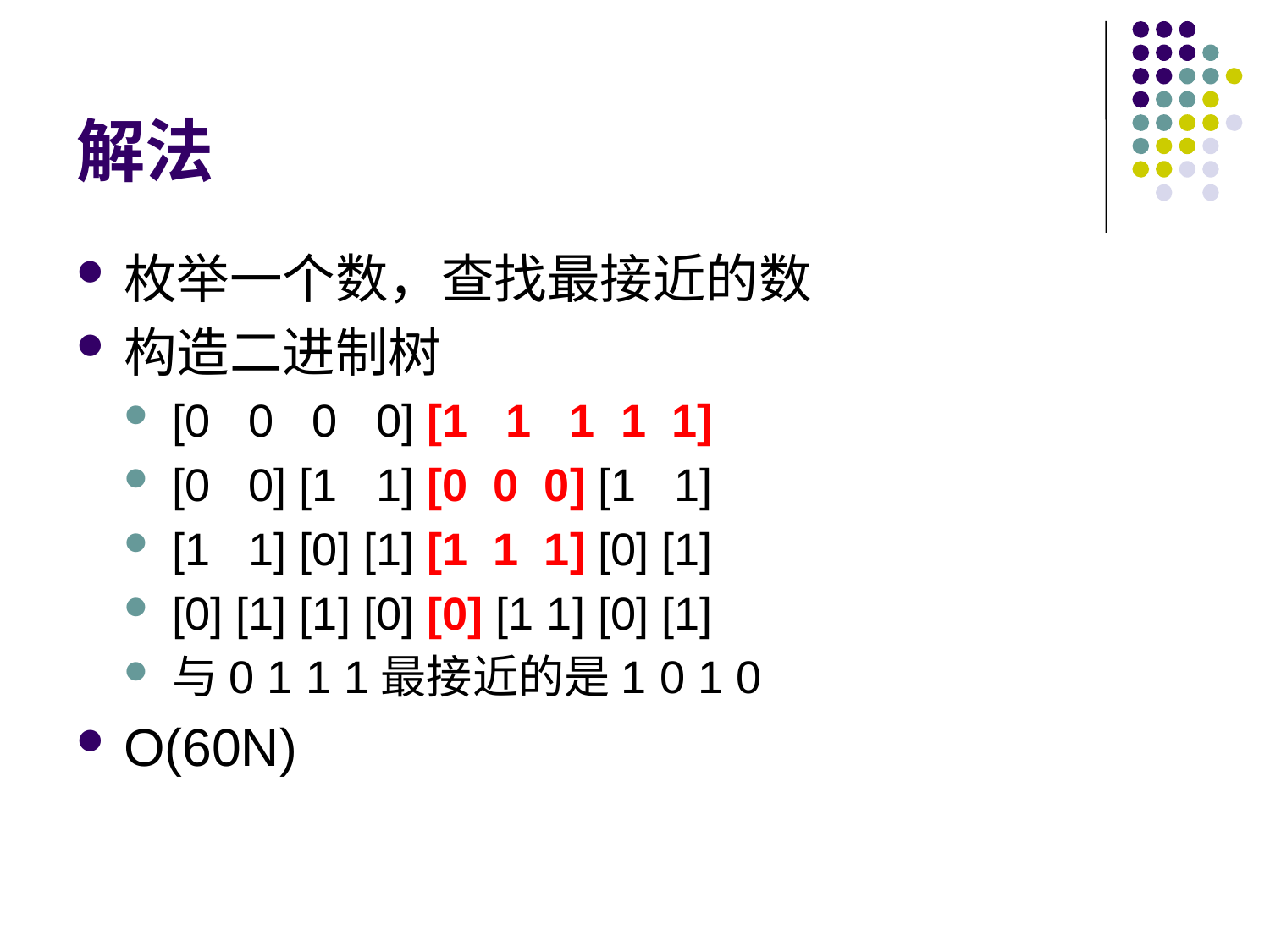

# 解法
枚举一个数，查找最接近的数
构造二进制树
[0   0   0   0] [1   1   1  1  1]
[0   0] [1   1] [0  0  0] [1   1]
[1   1] [0] [1] [1  1  1] [0] [1]
[0] [1] [1] [0] [0] [1 1] [0] [1]
与0 1 1 1最接近的是1 0 1 0
O(60N)